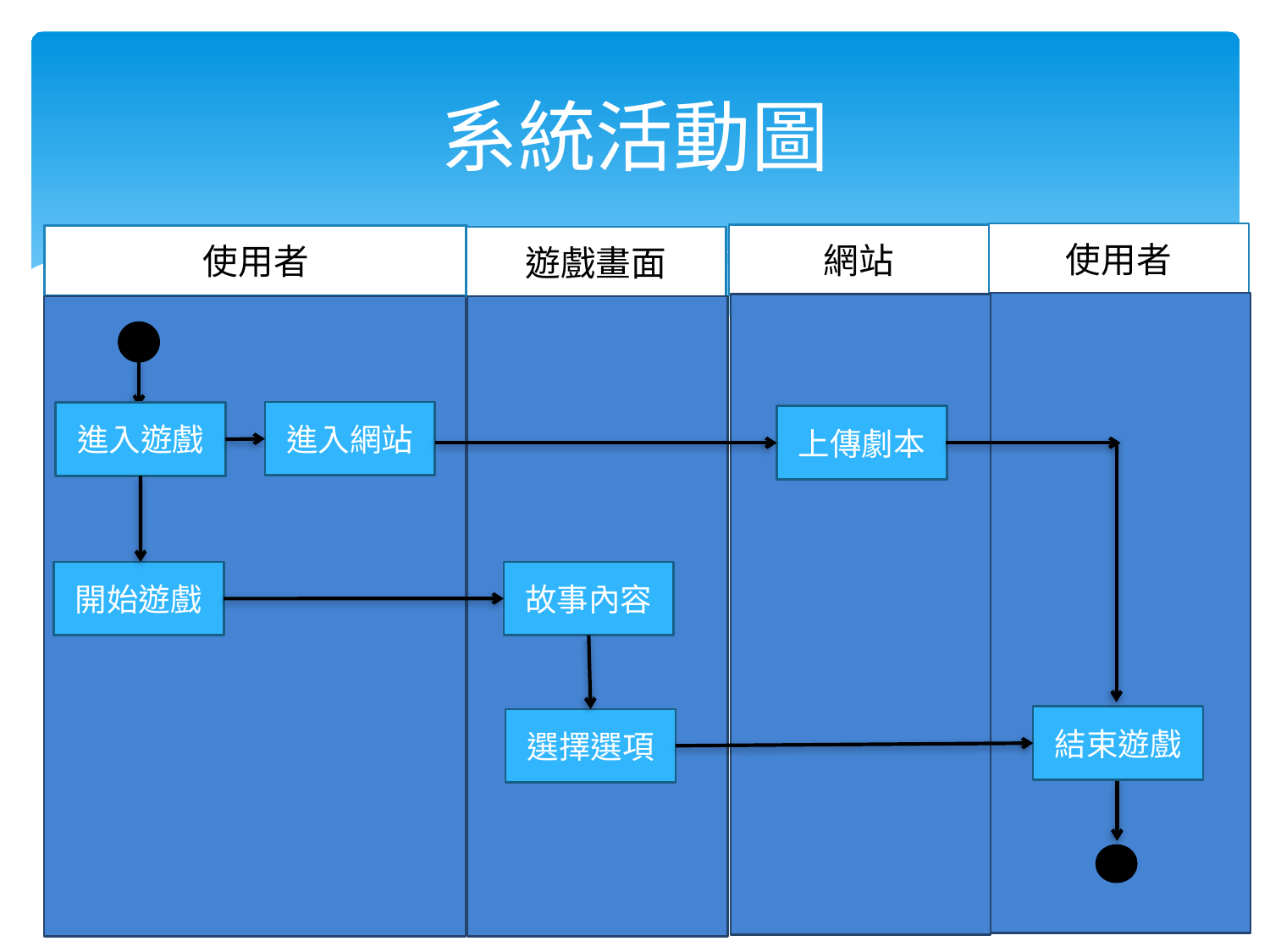

# 系統活動圖
使用者
網站
使用者
遊戲畫面

進入網站
進入遊戲
上傳劇本
故事內容
開始遊戲
結束遊戲
選擇選項